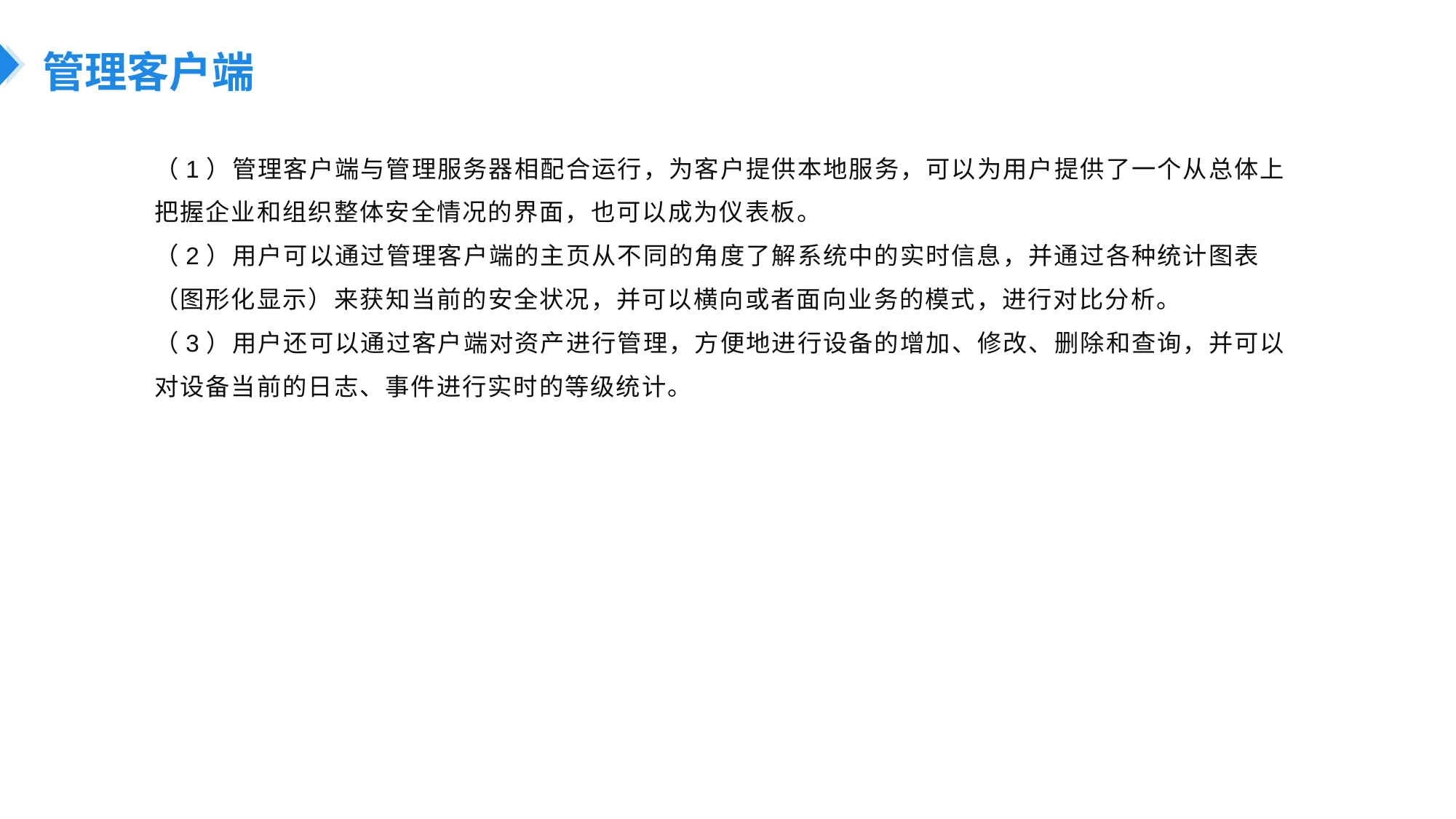

# 管理客户端
（1）管理客户端与管理服务器相配合运行，为客户提供本地服务，可以为用户提供了一个从总体上把握企业和组织整体安全情况的界面，也可以成为仪表板。
（2）用户可以通过管理客户端的主页从不同的角度了解系统中的实时信息，并通过各种统计图表（图形化显示）来获知当前的安全状况，并可以横向或者面向业务的模式，进行对比分析。
（3）用户还可以通过客户端对资产进行管理，方便地进行设备的增加、修改、删除和查询，并可以对设备当前的日志、事件进行实时的等级统计。